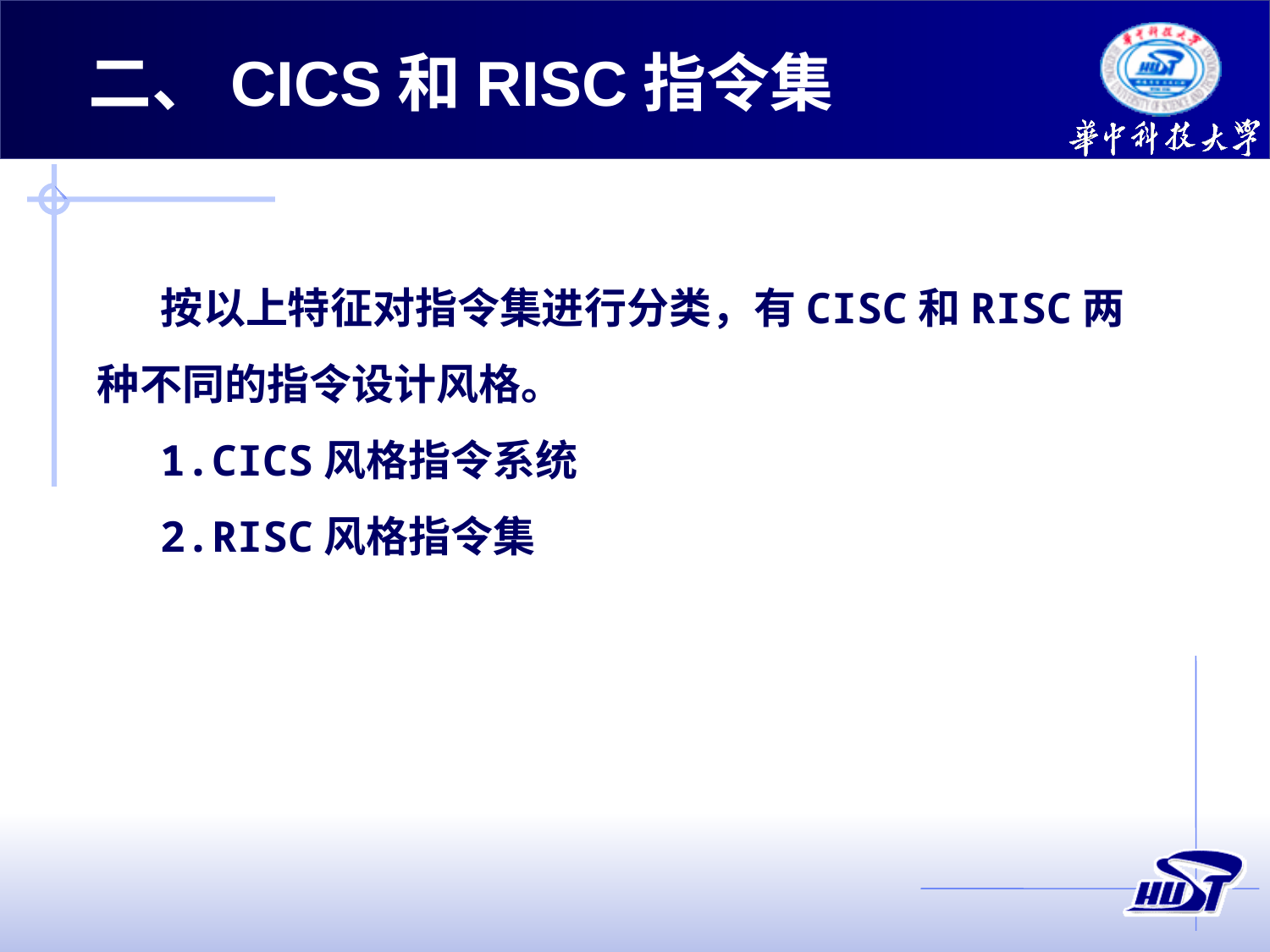

二、CICS和RISC指令集
按以上特征对指令集进行分类，有CISC和RISC两种不同的指令设计风格。
1.CICS风格指令系统
2.RISC风格指令集